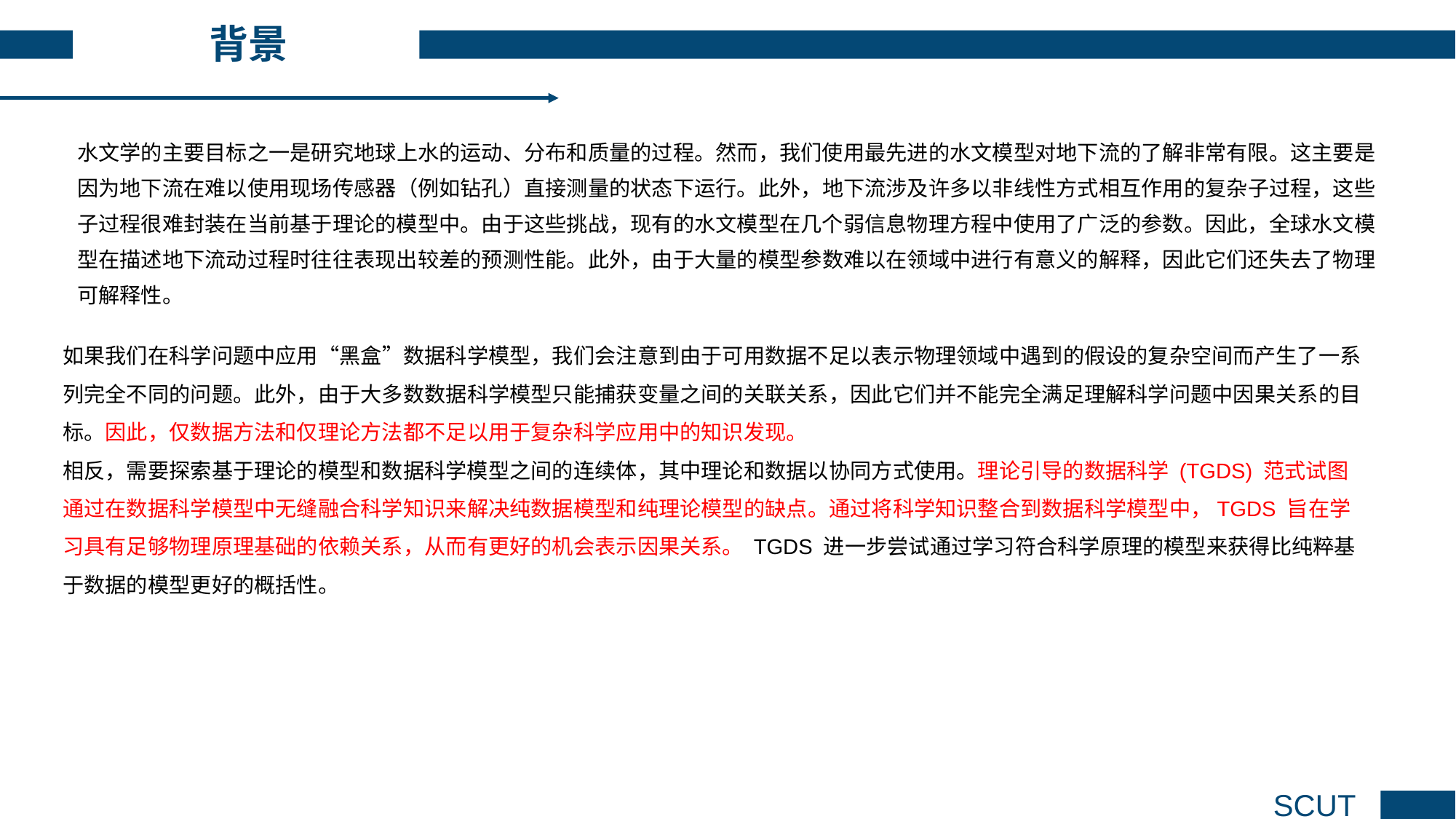

背景

水文学的主要目标之一是研究地球上水的运动、分布和质量的过程。然而，我们使用最先进的水文模型对地下流的了解非常有限。这主要是因为地下流在难以使用现场传感器（例如钻孔）直接测量的状态下运行。此外，地下流涉及许多以非线性方式相互作用的复杂子过程，这些子过程很难封装在当前基于理论的模型中。由于这些挑战，现有的水文模型在几个弱信息物理方程中使用了广泛的参数。因此，全球水文模型在描述地下流动过程时往往表现出较差的预测性能。此外，由于大量的模型参数难以在领域中进行有意义的解释，因此它们还失去了物理可解释性。
如果我们在科学问题中应用“黑盒”数据科学模型，我们会注意到由于可用数据不足以表示物理领域中遇到的假设的复杂空间而产生了一系列完全不同的问题。此外，由于大多数数据科学模型只能捕获变量之间的关联关系，因此它们并不能完全满足理解科学问题中因果关系的目标。因此，仅数据方法和仅理论方法都不足以用于复杂科学应用中的知识发现。
相反，需要探索基于理论的模型和数据科学模型之间的连续体，其中理论和数据以协同方式使用。理论引导的数据科学 (TGDS) 范式试图通过在数据科学模型中无缝融合科学知识来解决纯数据模型和纯理论模型的缺点。通过将科学知识整合到数据科学模型中，TGDS 旨在学习具有足够物理原理基础的依赖关系，从而有更好的机会表示因果关系。 TGDS 进一步尝试通过学习符合科学原理的模型来获得比纯粹基于数据的模型更好的概括性。
SCUT